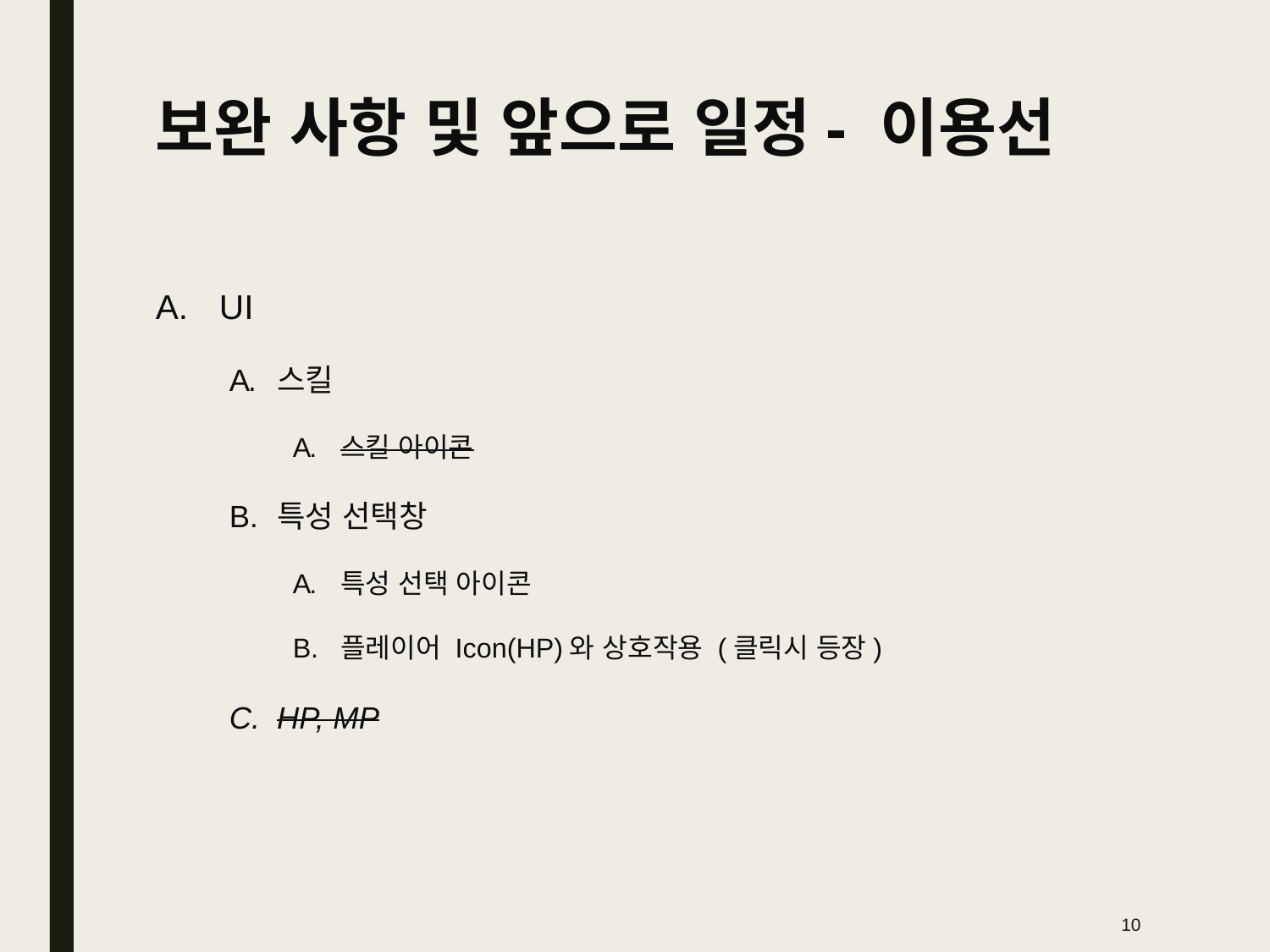

# 보완 사항 및 앞으로 일정- 이용선
UI
스킬
스킬 아이콘
특성 선택창
특성 선택 아이콘
플레이어 Icon(HP)와 상호작용 (클릭시 등장)
HP, MP
10